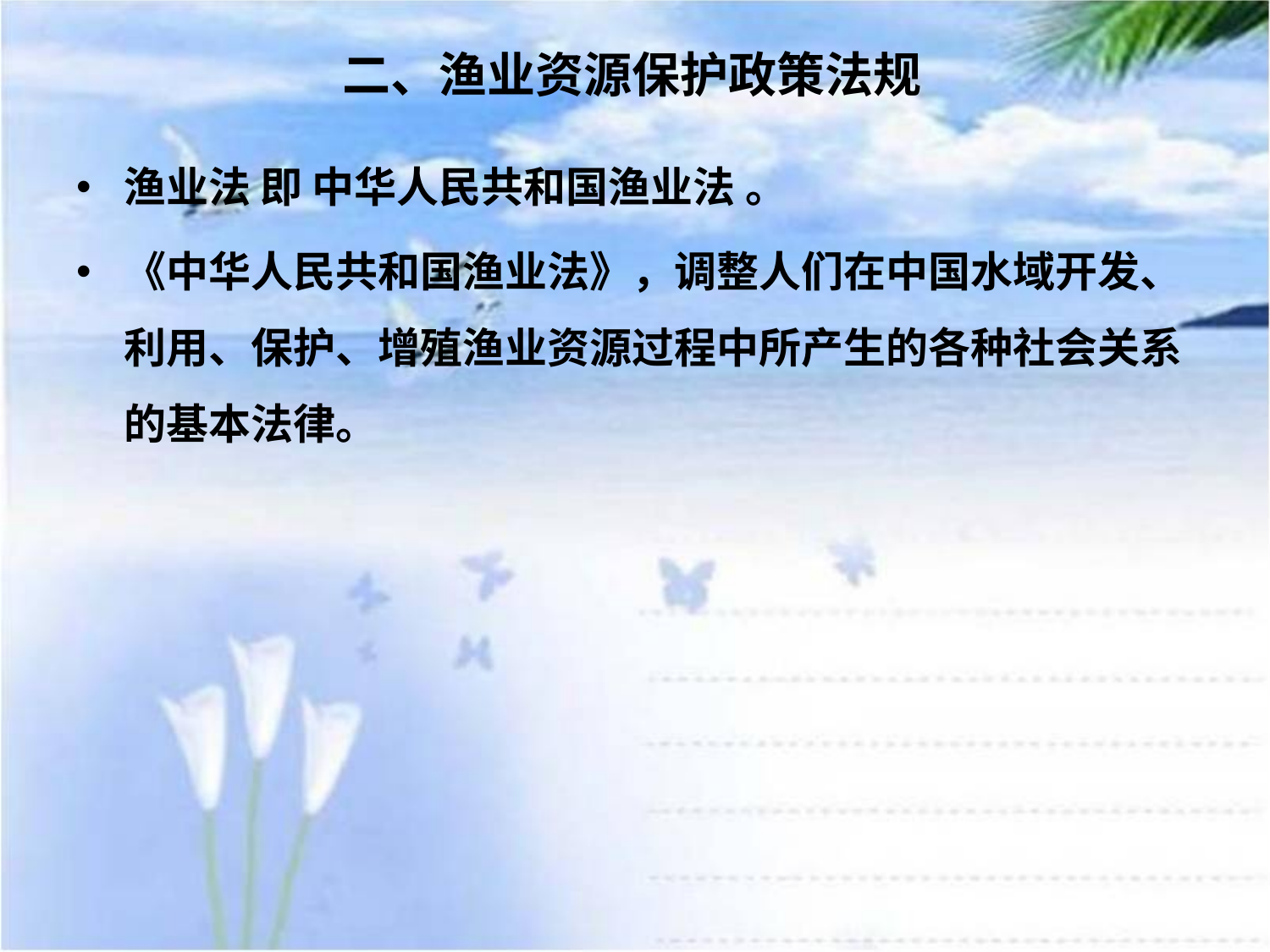

# 二、渔业资源保护政策法规
渔业法 即 中华人民共和国渔业法 。
《中华人民共和国渔业法》，调整人们在中国水域开发、利用、保护、增殖渔业资源过程中所产生的各种社会关系的基本法律。